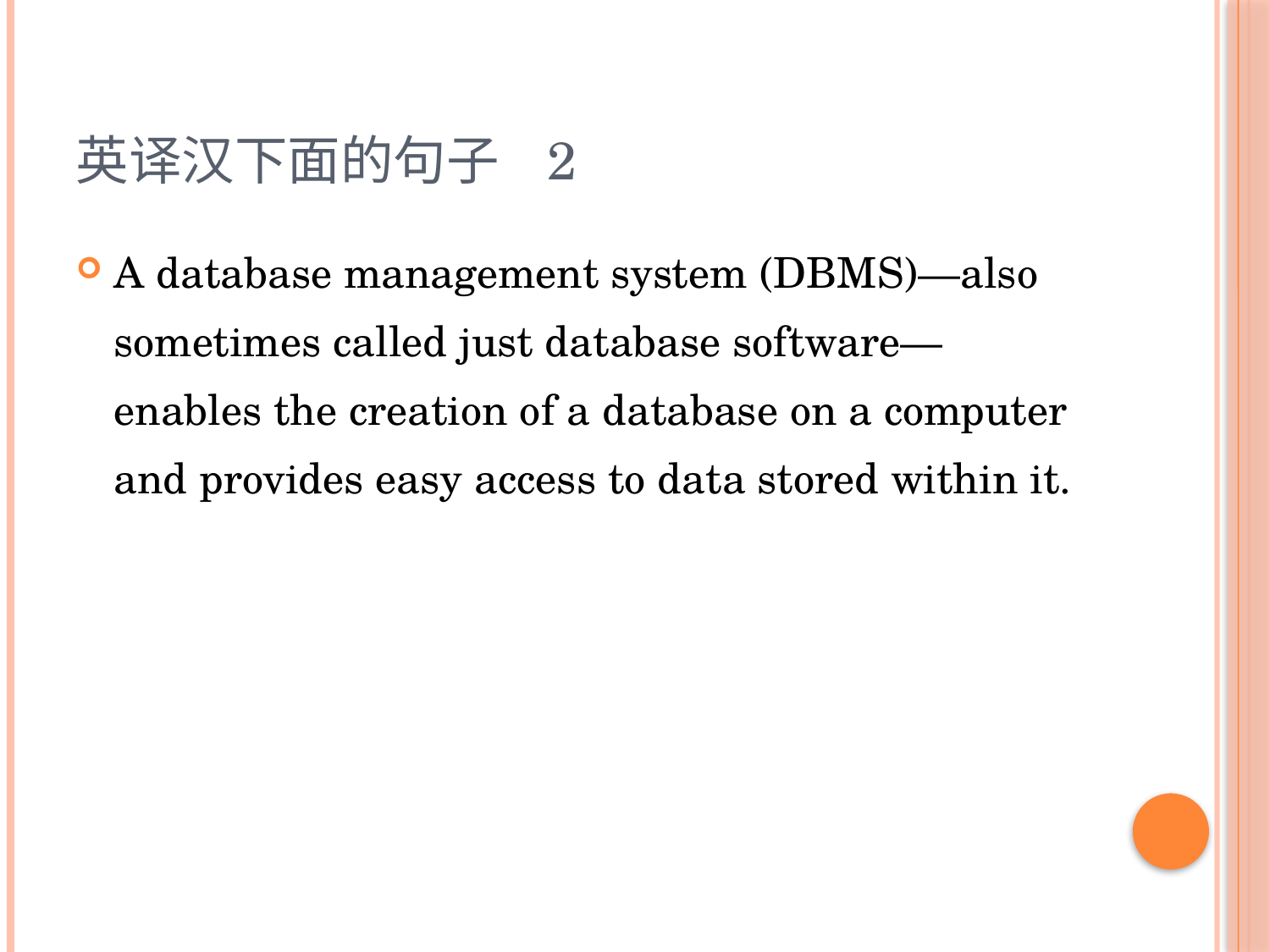

# 英译汉下面的句子   2
A database management system (DBMS)—also sometimes called just database software—enables the creation of a database on a computer and provides easy access to data stored within it.